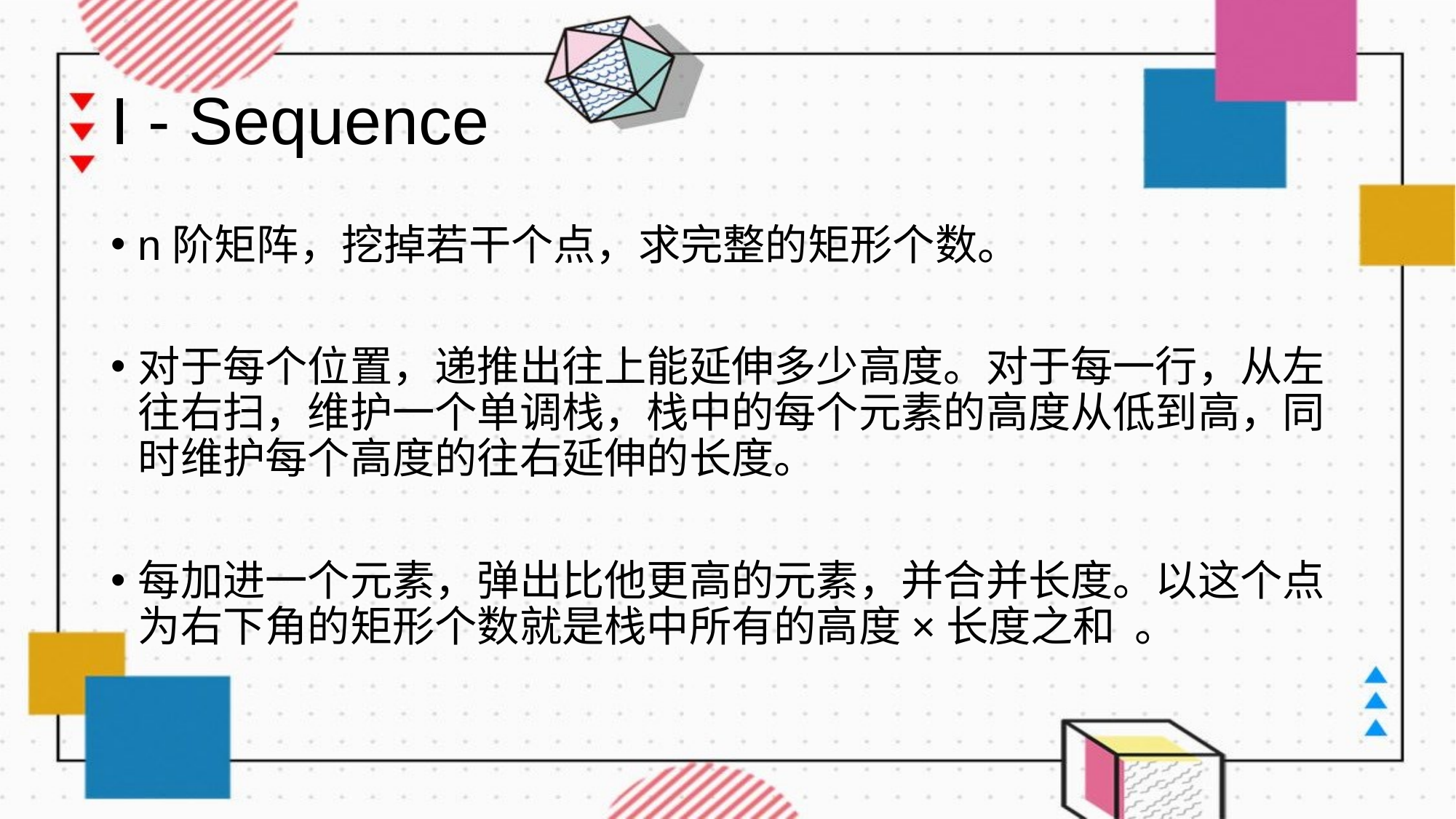

# I - Sequence
n阶矩阵，挖掉若干个点，求完整的矩形个数。

对于每个位置，递推出往上能延伸多少高度。对于每一行，从左往右扫，维护一个单调栈，栈中的每个元素的高度从低到高，同时维护每个高度的往右延伸的长度。

每加进一个元素，弹出比他更高的元素，并合并长度。以这个点为右下角的矩形个数就是栈中所有的高度×长度之和  。